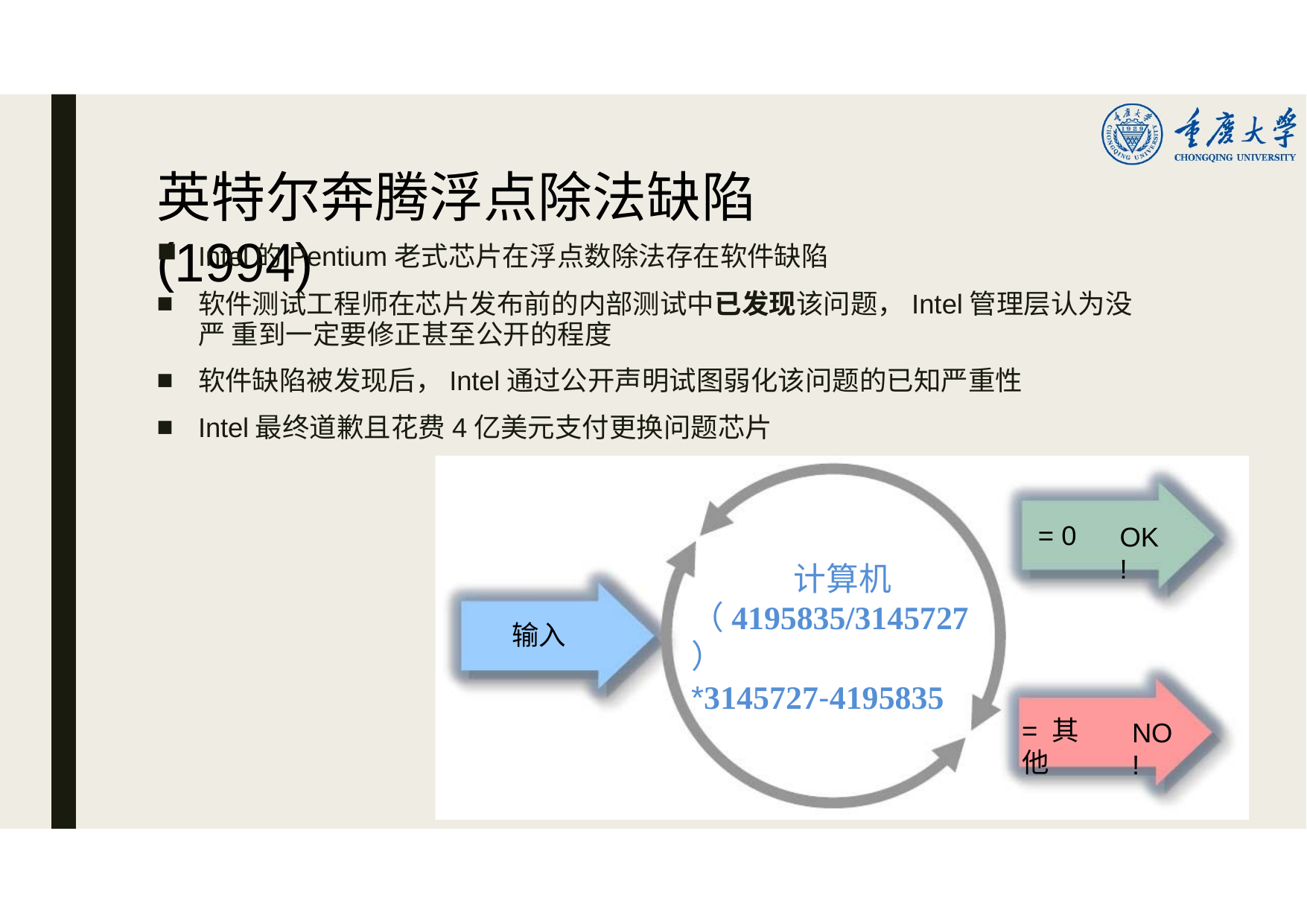

# 英特尔奔腾浮点除法缺陷(1994)
Intel的Pentium老式芯片在浮点数除法存在软件缺陷
软件测试工程师在芯片发布前的内部测试中已发现该问题，Intel管理层认为没严 重到一定要修正甚至公开的程度
软件缺陷被发现后，Intel通过公开声明试图弱化该问题的已知严重性
Intel最终道歉且花费4亿美元支付更换问题芯片

= 0
OK!
计算机
（4195835/3145727）
*3145727-4195835
输入
= 其 他
NO!